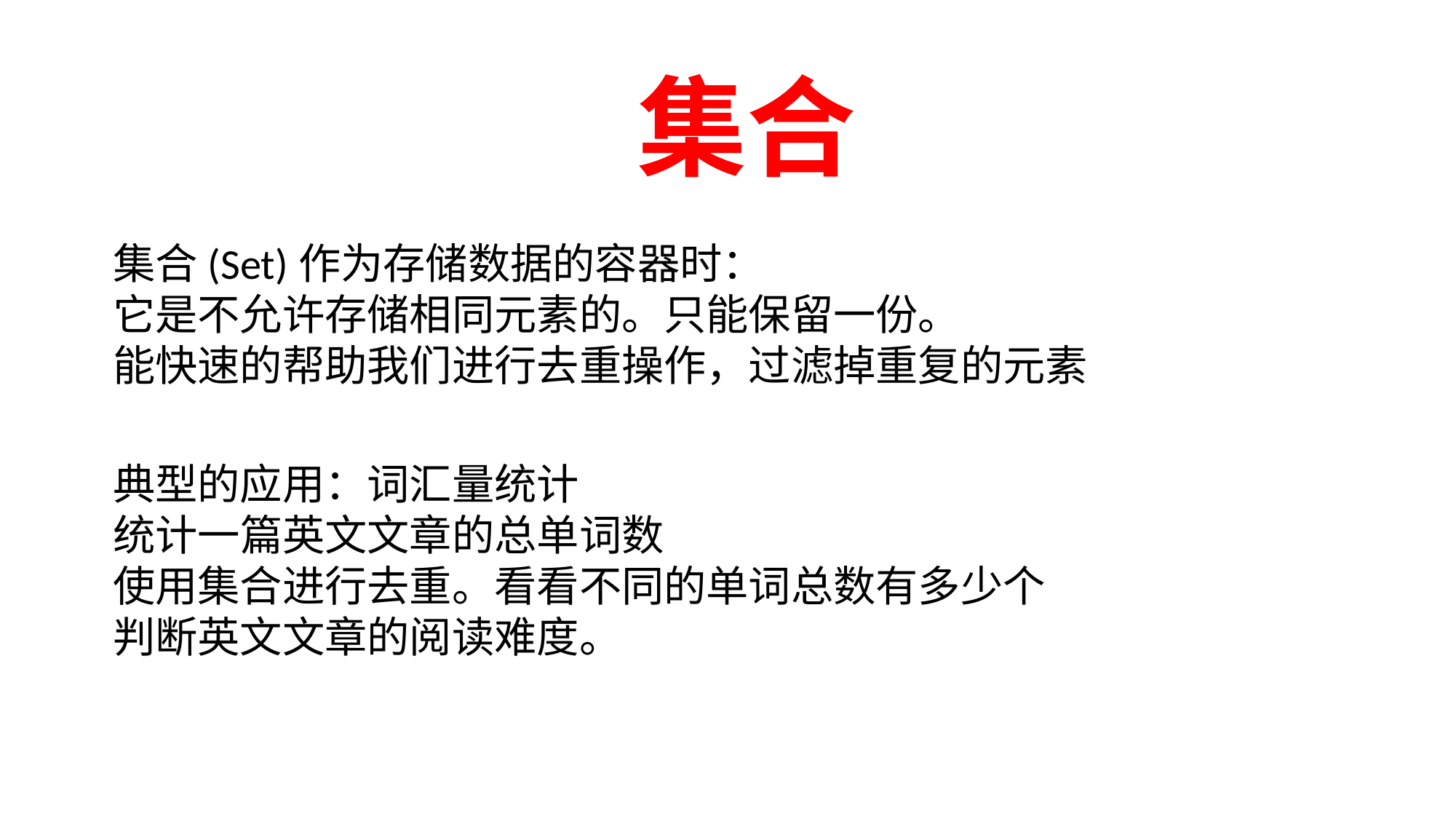

集合
集合(Set)作为存储数据的容器时：
它是不允许存储相同元素的。只能保留一份。
能快速的帮助我们进行去重操作，过滤掉重复的元素

典型的应用：词汇量统计
统计一篇英文文章的总单词数
使用集合进行去重。看看不同的单词总数有多少个
判断英文文章的阅读难度。